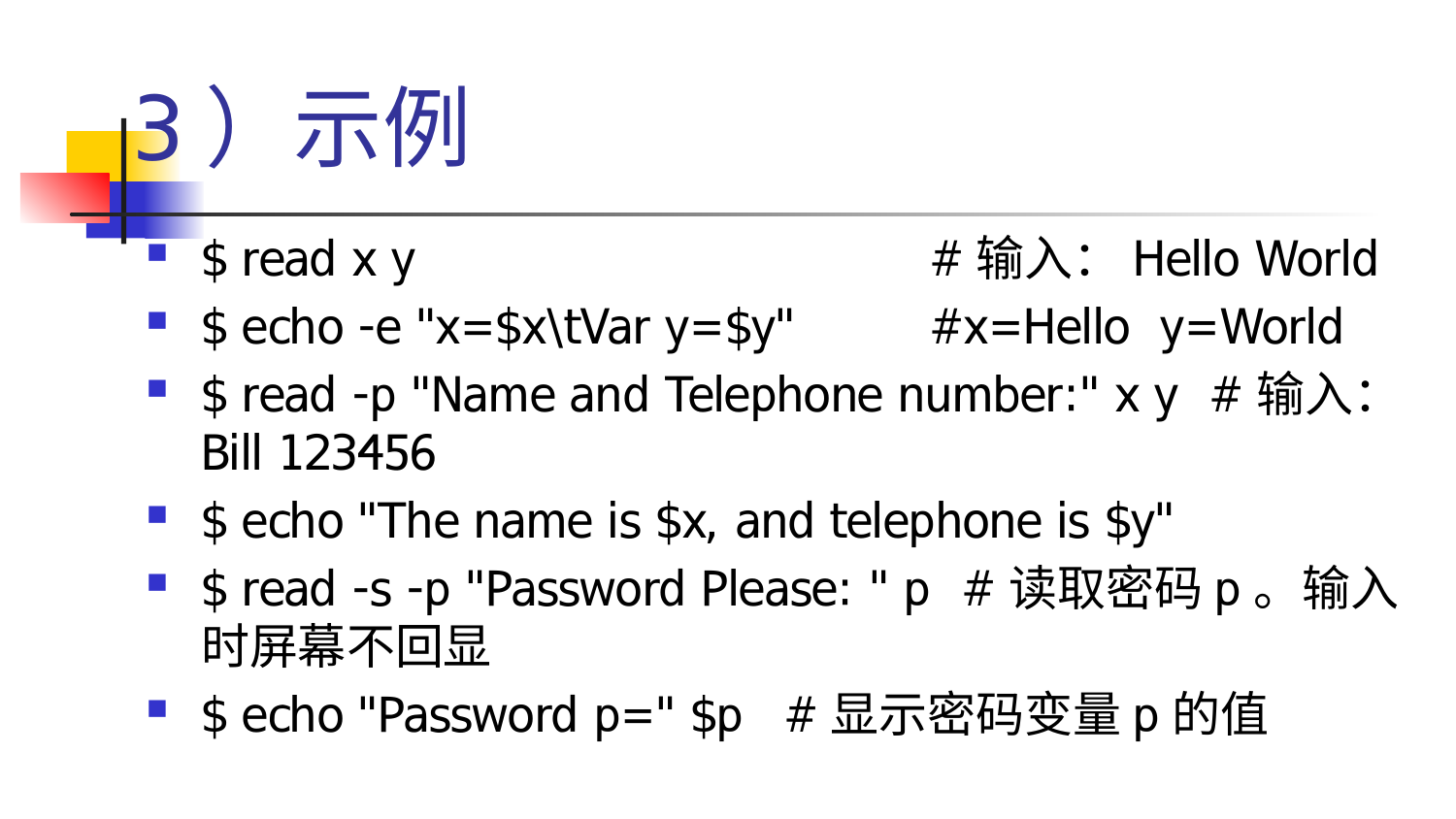

# 3）示例
$ read x y 				#输入：Hello World
$ echo -e "x=$x\tVar y=$y"  	#x=Hello  y=World
$ read -p "Name and Telephone number:" x y  #输入：Bill 123456
$ echo "The name is $x, and telephone is $y"
$ read -s -p "Password Please: " p  #读取密码p。输入时屏幕不回显
$ echo "Password p=" $p	#显示密码变量p的值